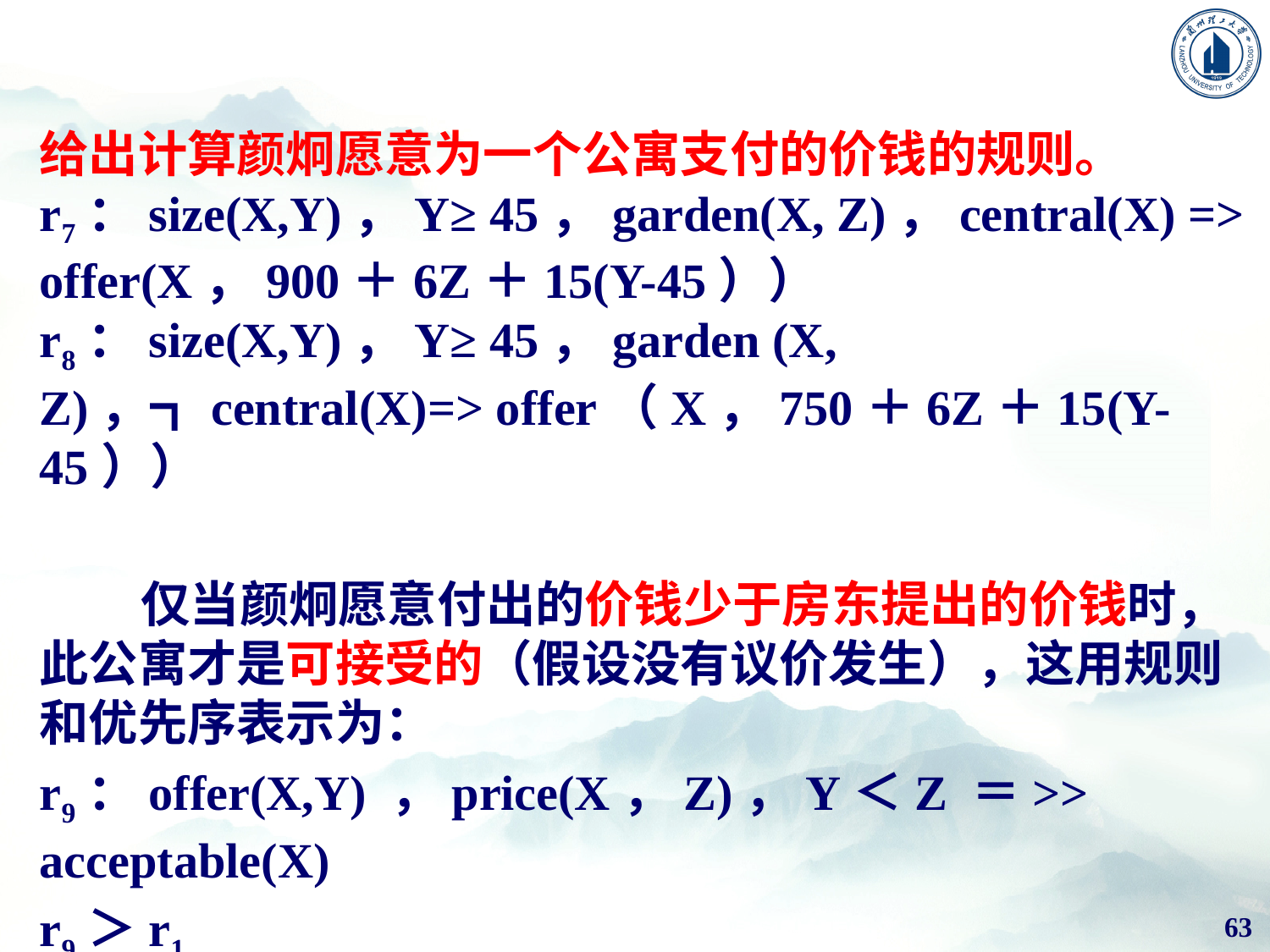

给出计算颜炯愿意为一个公寓支付的价钱的规则。
r7：size(X,Y)，Y≥ 45，garden(X, Z)，central(X) => offer(X，900＋6Z＋15(Y-45））
r8：size(X,Y)，Y≥ 45，garden (X, Z)，┓central(X)=> offer（X，750＋6Z＋15(Y-45））

        仅当颜炯愿意付出的价钱少于房东提出的价钱时，此公寓才是可接受的（假设没有议价发生），这用规则和优先序表示为：
r9：offer(X,Y) ，price(X，Z)，Y＜Z ＝>> acceptable(X)
r9＞r1

63